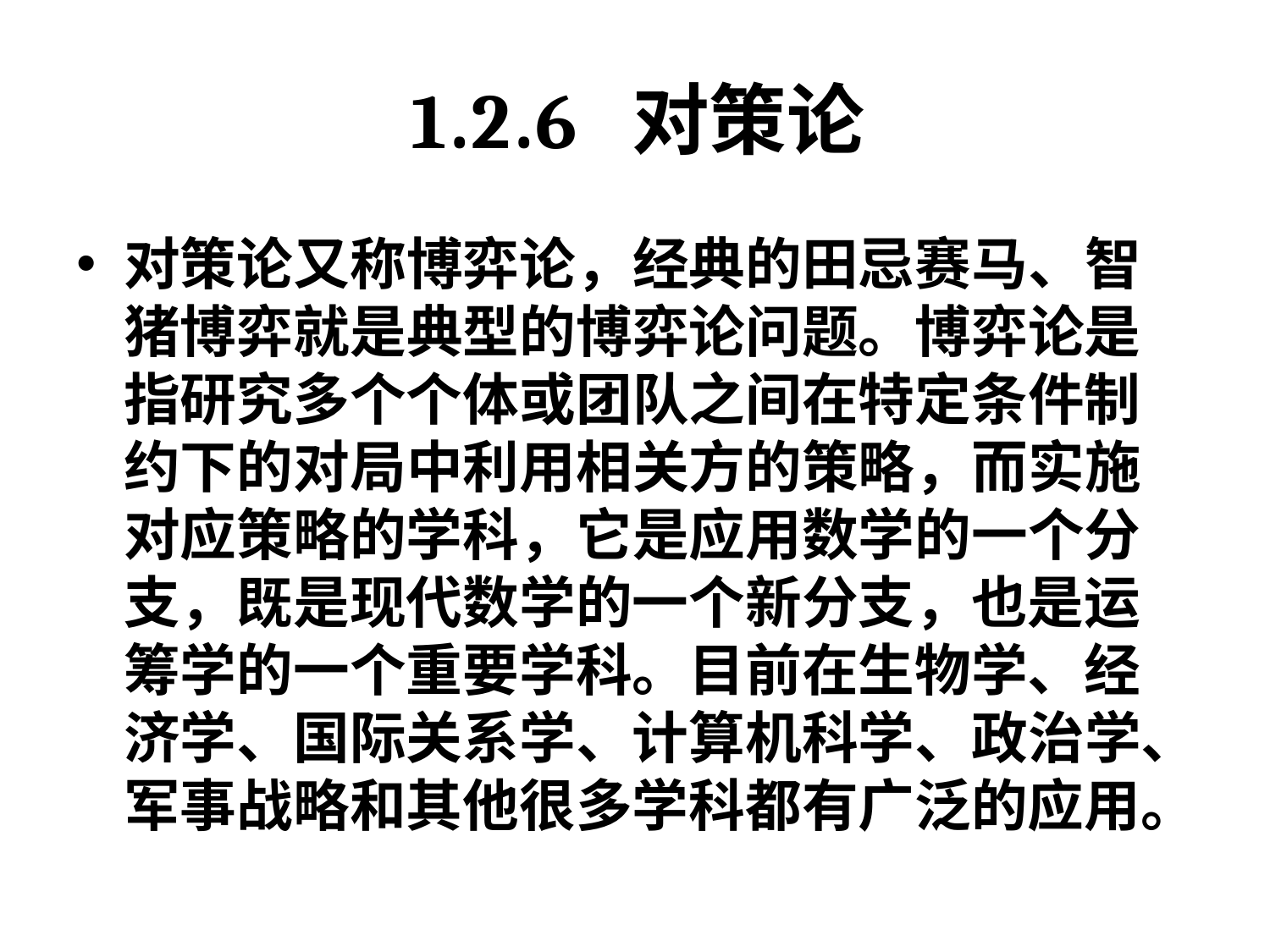

# 1.2.6  对策论
对策论又称博弈论，经典的田忌赛马、智猪博弈就是典型的博弈论问题。博弈论是指研究多个个体或团队之间在特定条件制约下的对局中利用相关方的策略，而实施对应策略的学科，它是应用数学的一个分支，既是现代数学的一个新分支，也是运筹学的一个重要学科。目前在生物学、经济学、国际关系学、计算机科学、政治学、军事战略和其他很多学科都有广泛的应用。